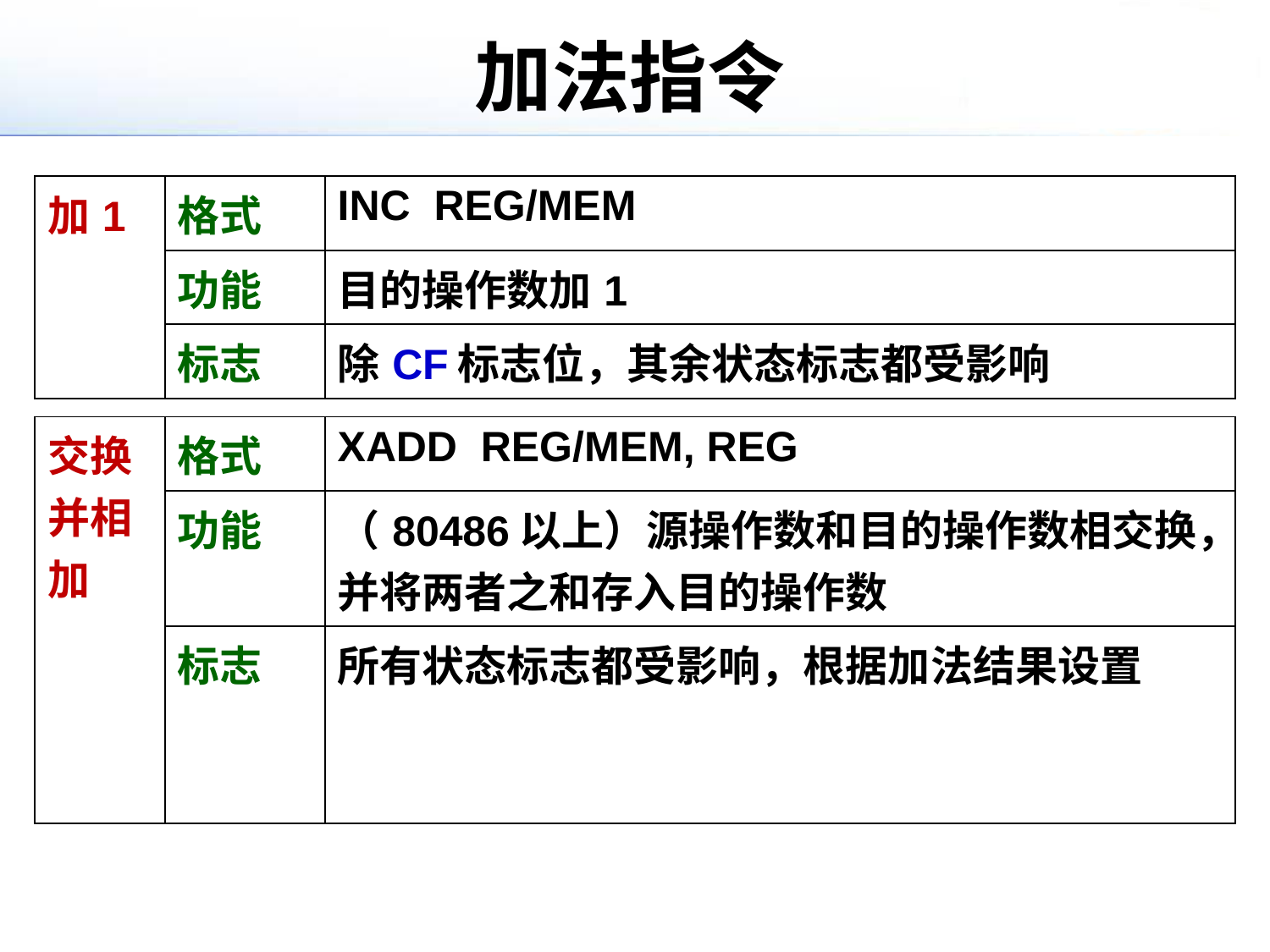

# 加法指令
| 加1 | 格式 | INC REG/MEM |
| --- | --- | --- |
|  | 功能 | 目的操作数加1 |
|  | 标志 | 除CF标志位，其余状态标志都受影响 |
| 交换并相加 | 格式 | XADD REG/MEM, REG |
| --- | --- | --- |
|  | 功能 | （80486以上）源操作数和目的操作数相交换，并将两者之和存入目的操作数 |
|  | 标志 | 所有状态标志都受影响，根据加法结果设置 |